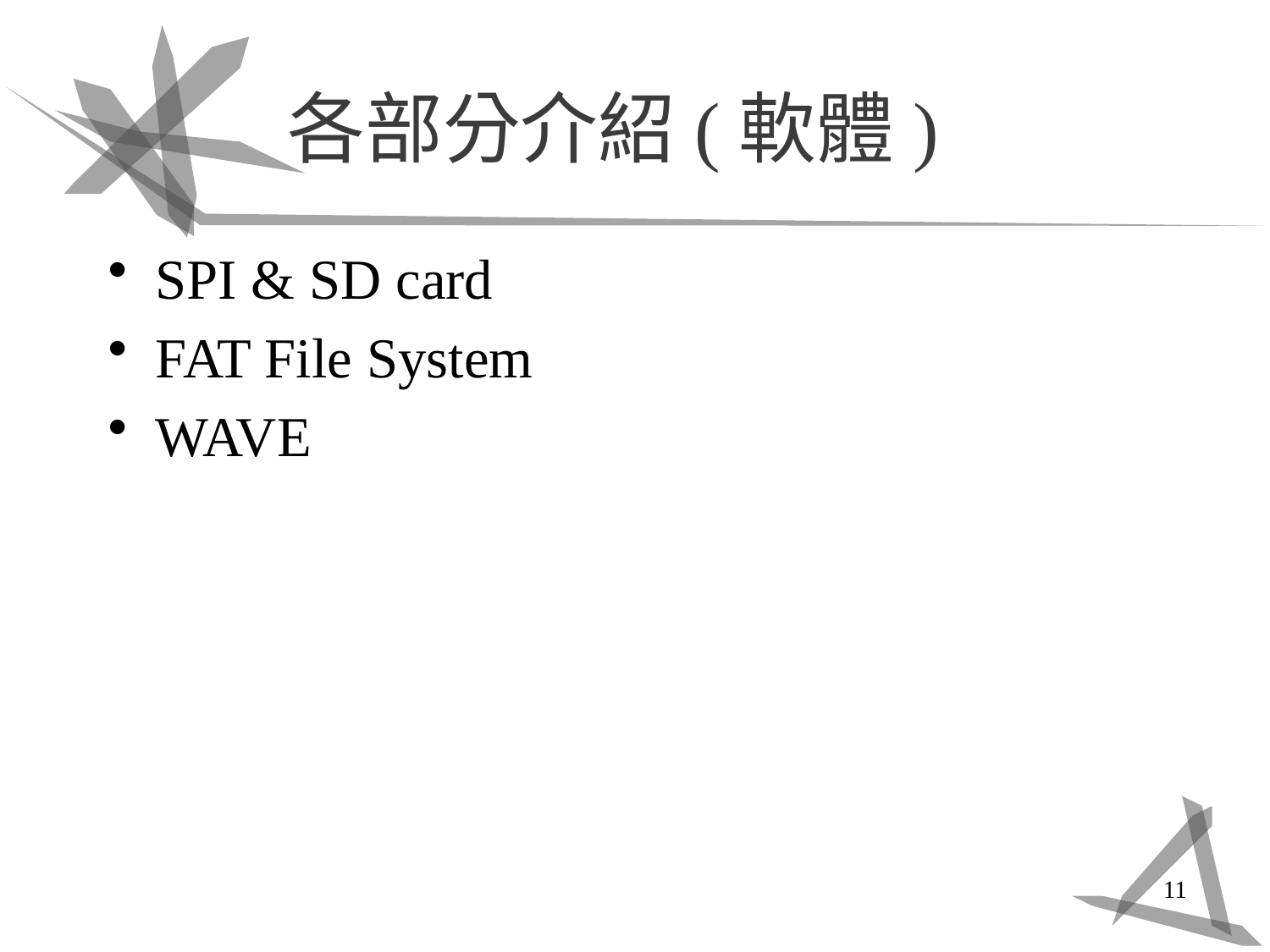

# 各部分介紹(軟體)
SPI & SD card
FAT File System
WAVE

11